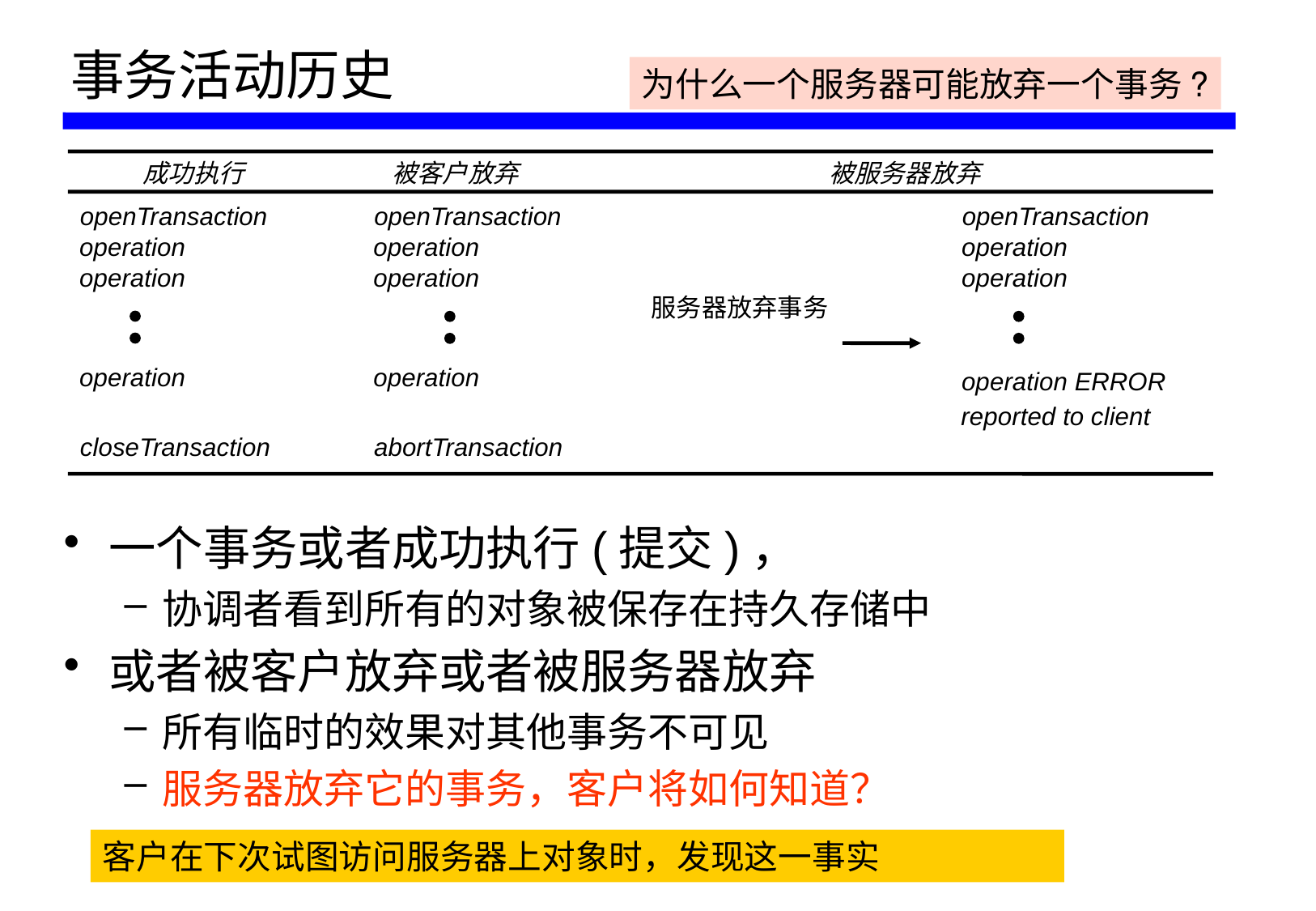

# 事务活动历史
为什么一个服务器可能放弃一个事务?

成功执行
被客户放弃
被服务器放弃

openTransaction
openTransaction
openTransaction
operation
operation
operation

operation
operation
operation

服务器放弃事务

operation
operation
operation ERROR
reported to client
closeTransaction
abortTransaction
一个事务或者成功执行(提交)，
协调者看到所有的对象被保存在持久存储中
或者被客户放弃或者被服务器放弃
所有临时的效果对其他事务不可见
服务器放弃它的事务，客户将如何知道？
客户在下次试图访问服务器上对象时，发现这一事实